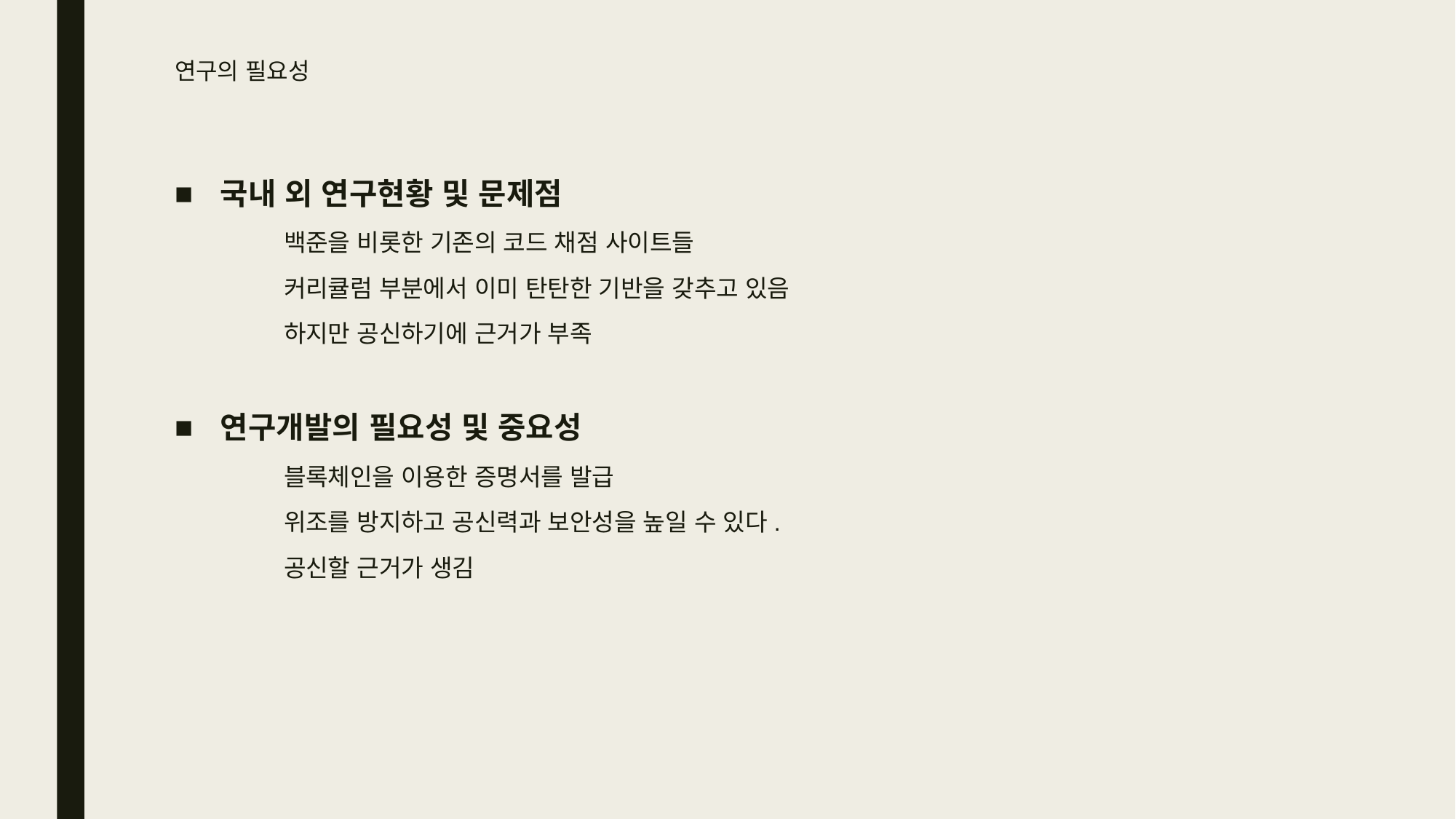

# 연구의 필요성
국내 외 연구현황 및 문제점
	백준을 비롯한 기존의 코드 채점 사이트들
	커리큘럼 부분에서 이미 탄탄한 기반을 갖추고 있음
	하지만 공신하기에 근거가 부족

연구개발의 필요성 및 중요성
	블록체인을 이용한 증명서를 발급
	위조를 방지하고 공신력과 보안성을 높일 수 있다.
	공신할 근거가 생김